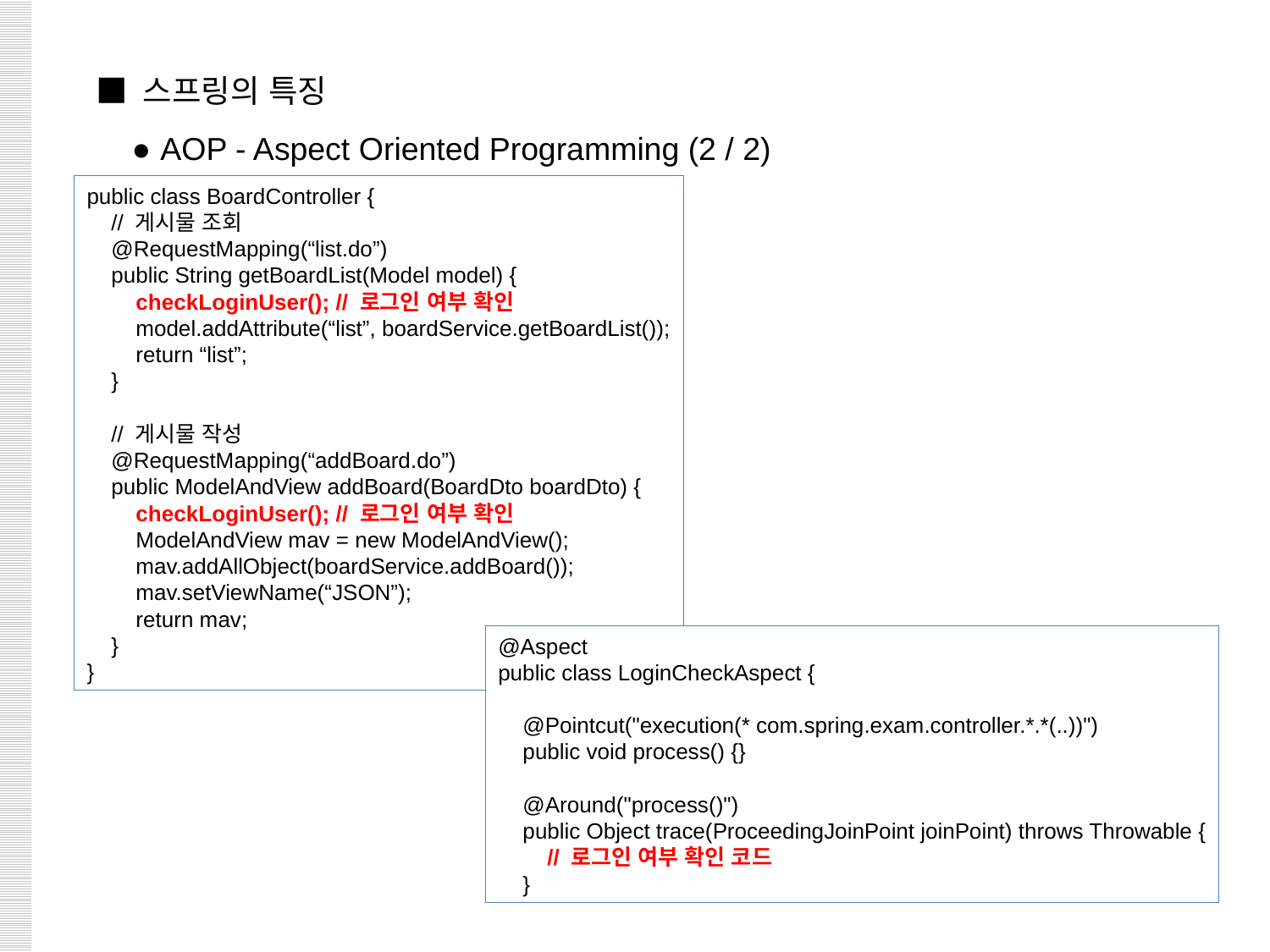

■ 스프링의 특징
    ● AOP - Aspect Oriented Programming (2 / 2)
public class BoardController {
    // 게시물 조회
    @RequestMapping(“list.do”)
    public String getBoardList(Model model) {
        checkLoginUser(); // 로그인 여부 확인
        model.addAttribute(“list”, boardService.getBoardList());
        return “list”;
    }

    // 게시물 작성
    @RequestMapping(“addBoard.do”)
    public ModelAndView addBoard(BoardDto boardDto) {
        checkLoginUser(); // 로그인 여부 확인
        ModelAndView mav = new ModelAndView();
        mav.addAllObject(boardService.addBoard());
        mav.setViewName(“JSON”);
        return mav;
    }
}
@Aspect
public class LoginCheckAspect {

    @Pointcut("execution(* com.spring.exam.controller.*.*(..))")
    public void process() {}

    @Around("process()")
    public Object trace(ProceedingJoinPoint joinPoint) throws Throwable {
        // 로그인 여부 확인 코드
    }